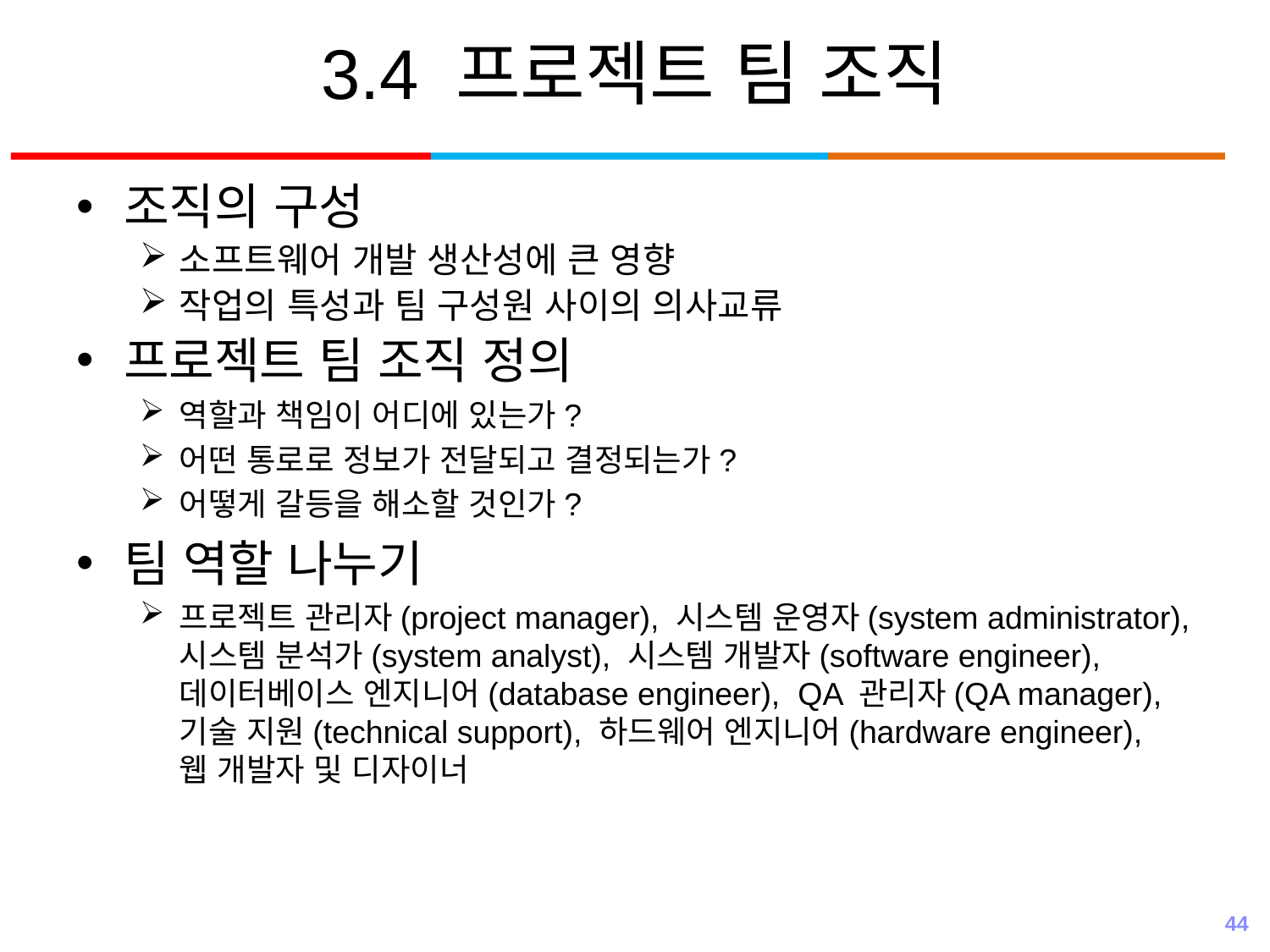

# 3.4 프로젝트 팀 조직
조직의 구성
소프트웨어 개발 생산성에 큰 영향
작업의 특성과 팀 구성원 사이의 의사교류
프로젝트 팀 조직 정의
역할과 책임이 어디에 있는가?
어떤 통로로 정보가 전달되고 결정되는가?
어떻게 갈등을 해소할 것인가?
팀 역할 나누기
프로젝트 관리자(project manager), 시스템 운영자(system administrator), 시스템 분석가(system analyst), 시스템 개발자(software engineer),  데이터베이스 엔지니어(database engineer),  QA 관리자(QA manager),  기술 지원(technical support), 하드웨어 엔지니어(hardware engineer),  웹 개발자 및 디자이너
44